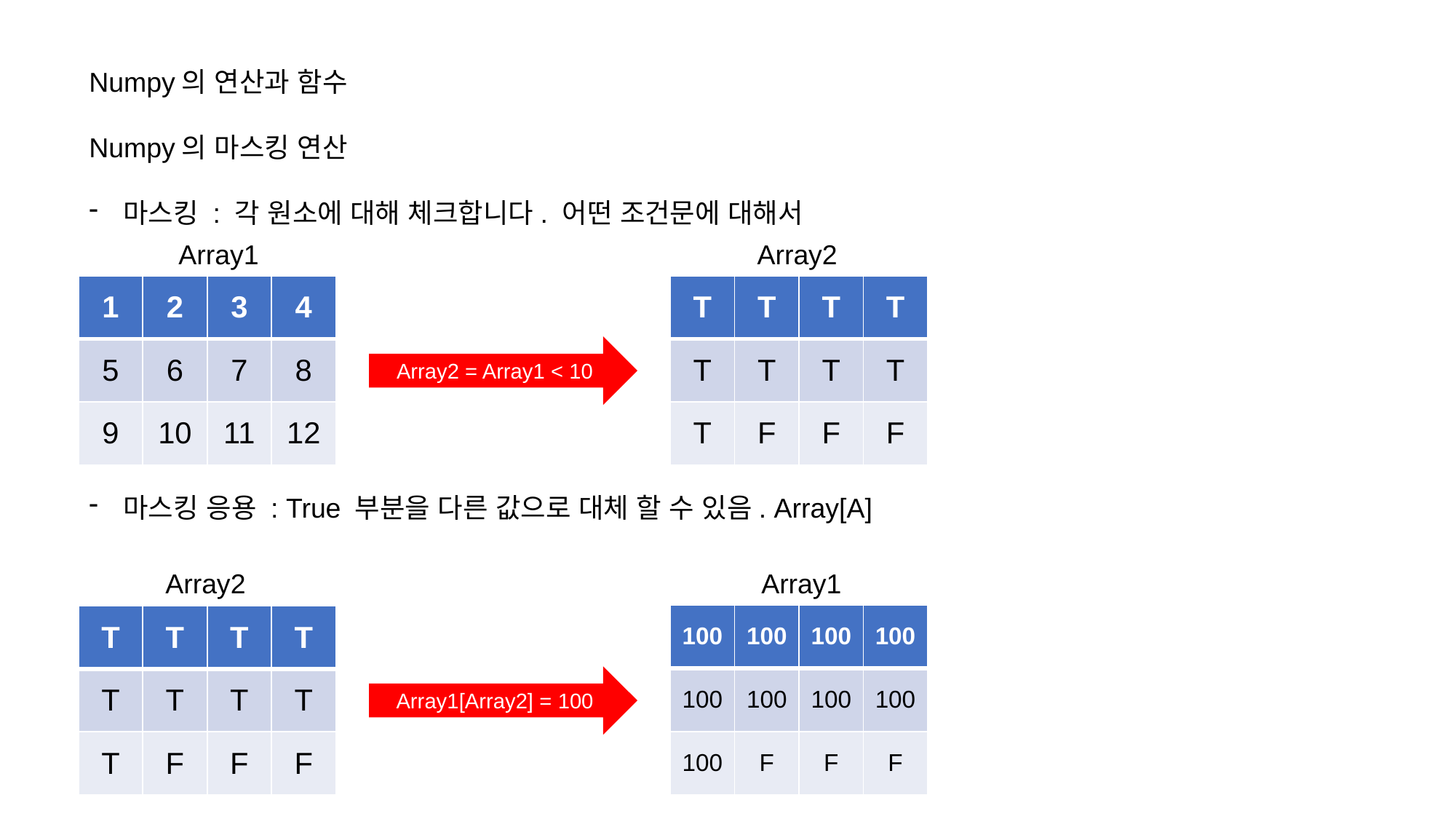

Numpy의 연산과 함수

Numpy의 마스킹 연산

마스킹 : 각 원소에 대해 체크합니다. 어떤 조건문에 대해서

마스킹 응용 : True 부분을 다른 값으로 대체 할 수 있음. Array[A]

Array1
Array2
| 1 | 2 | 3 | 4 |
| --- | --- | --- | --- |
| 5 | 6 | 7 | 8 |
| 9 | 10 | 11 | 12 |
| T | T | T | T |
| --- | --- | --- | --- |
| T | T | T | T |
| T | F | F | F |
Array2 = Array1 < 10
Array2
Array1
| 100 | 100 | 100 | 100 |
| --- | --- | --- | --- |
| 100 | 100 | 100 | 100 |
| 100 | F | F | F |
| T | T | T | T |
| --- | --- | --- | --- |
| T | T | T | T |
| T | F | F | F |
Array1[Array2] = 100